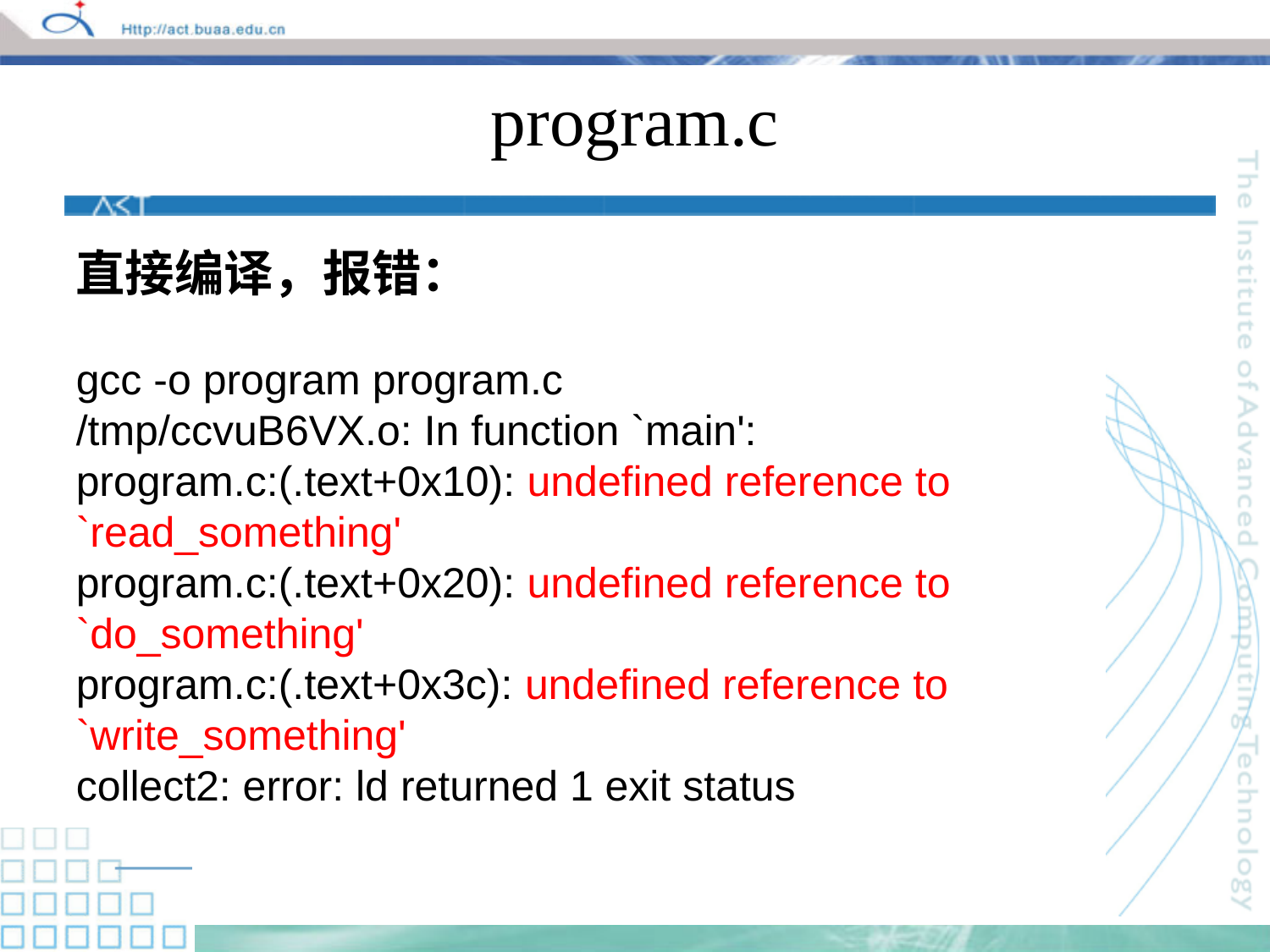

# program.c

直接编译，报错：

gcc -o program program.c
/tmp/ccvuB6VX.o: In function `main':
program.c:(.text+0x10): undefined reference to `read_something'
program.c:(.text+0x20): undefined reference to `do_something'
program.c:(.text+0x3c): undefined reference to `write_something'
collect2: error: ld returned 1 exit status